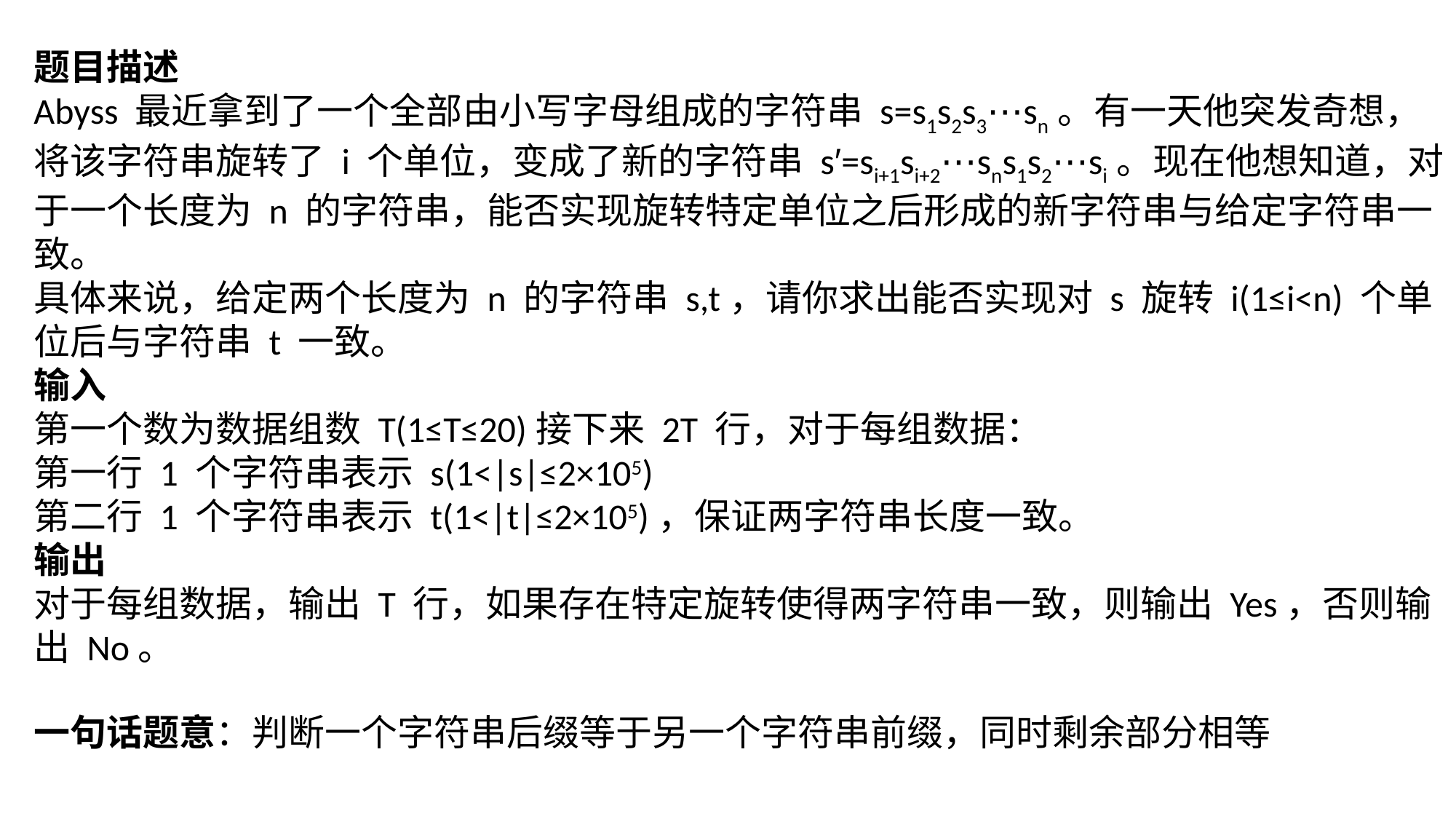

题目描述
Abyss 最近拿到了一个全部由小写字母组成的字符串 s=s1s2s3⋯sn。有一天他突发奇想，将该字符串旋转了 i 个单位，变成了新的字符串 s′=si+1si+2⋯sns1s2⋯si。现在他想知道，对于一个长度为 n 的字符串，能否实现旋转特定单位之后形成的新字符串与给定字符串一致。
具体来说，给定两个长度为 n 的字符串 s,t，请你求出能否实现对 s 旋转 i(1≤i<n) 个单位后与字符串 t 一致。
输入
第一个数为数据组数 T(1≤T≤20)接下来 2T 行，对于每组数据：
第一行 1 个字符串表示 s(1<|s|≤2×105)
第二行 1 个字符串表示 t(1<|t|≤2×105)，保证两字符串长度一致。
输出
对于每组数据，输出 T 行，如果存在特定旋转使得两字符串一致，则输出 Yes，否则输出 No。
一句话题意：判断一个字符串后缀等于另一个字符串前缀，同时剩余部分相等